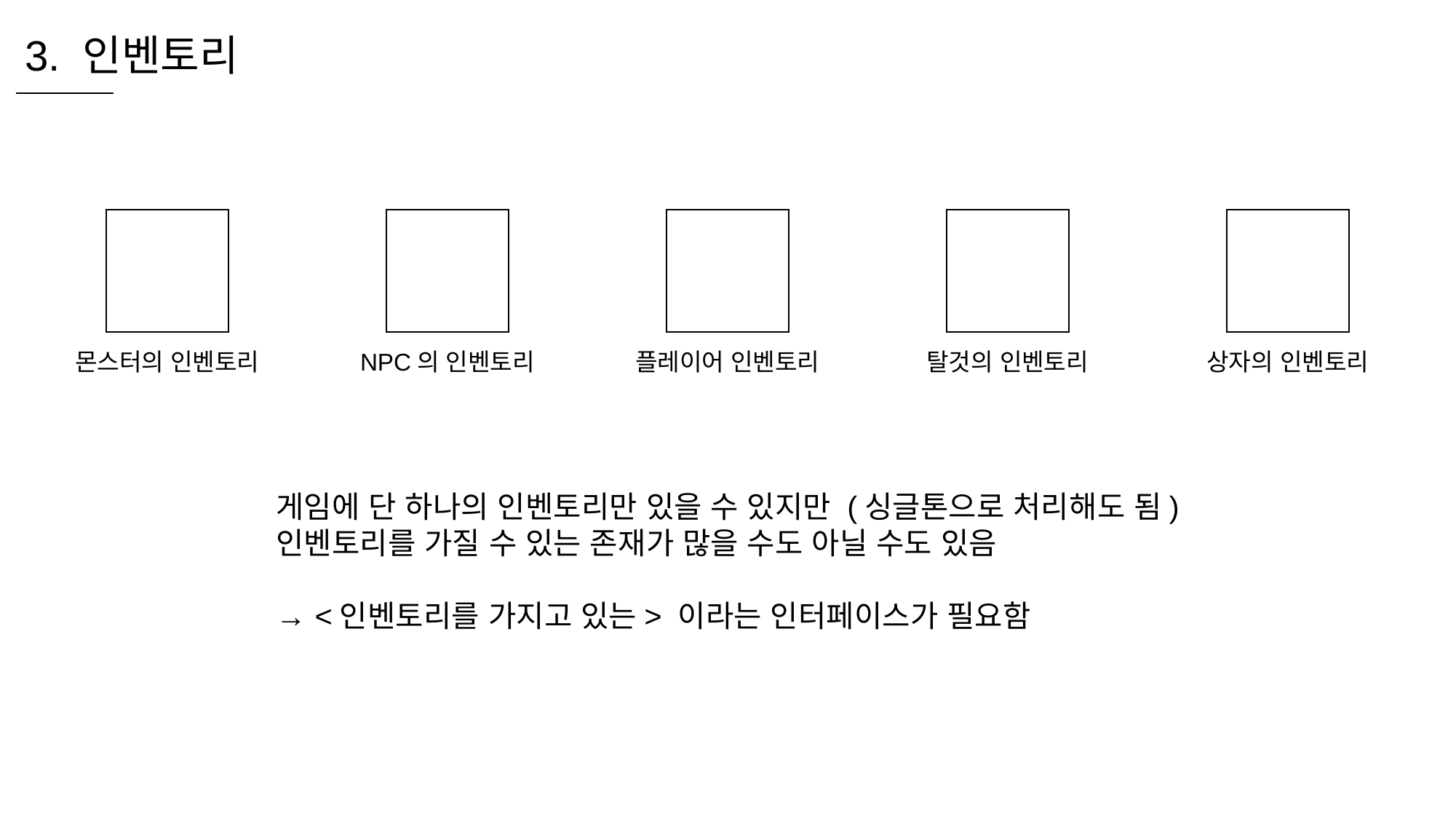

3. 인벤토리

몬스터의 인벤토리

NPC의 인벤토리

플레이어 인벤토리

탈것의 인벤토리

상자의 인벤토리
게임에 단 하나의 인벤토리만 있을 수 있지만 (싱글톤으로 처리해도 됨)
인벤토리를 가질 수 있는 존재가 많을 수도 아닐 수도 있음

→ <인벤토리를 가지고 있는> 이라는 인터페이스가 필요함